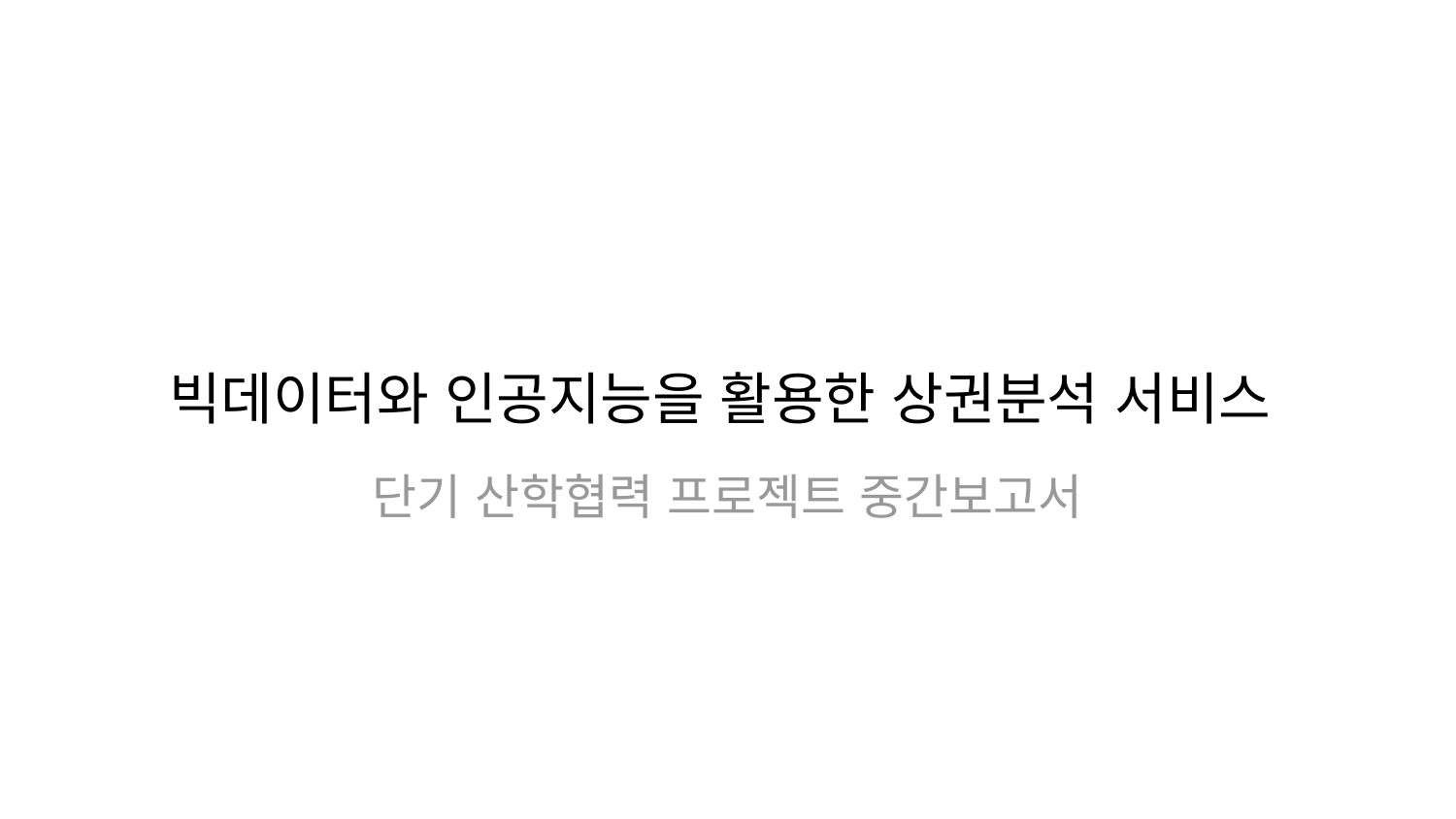

# 빅데이터와 인공지능을 활용한 상권분석 서비스
단기 산학협력 프로젝트 중간보고서
발표를 위해 이 문서를 업데이트하여 사용해 주세요.